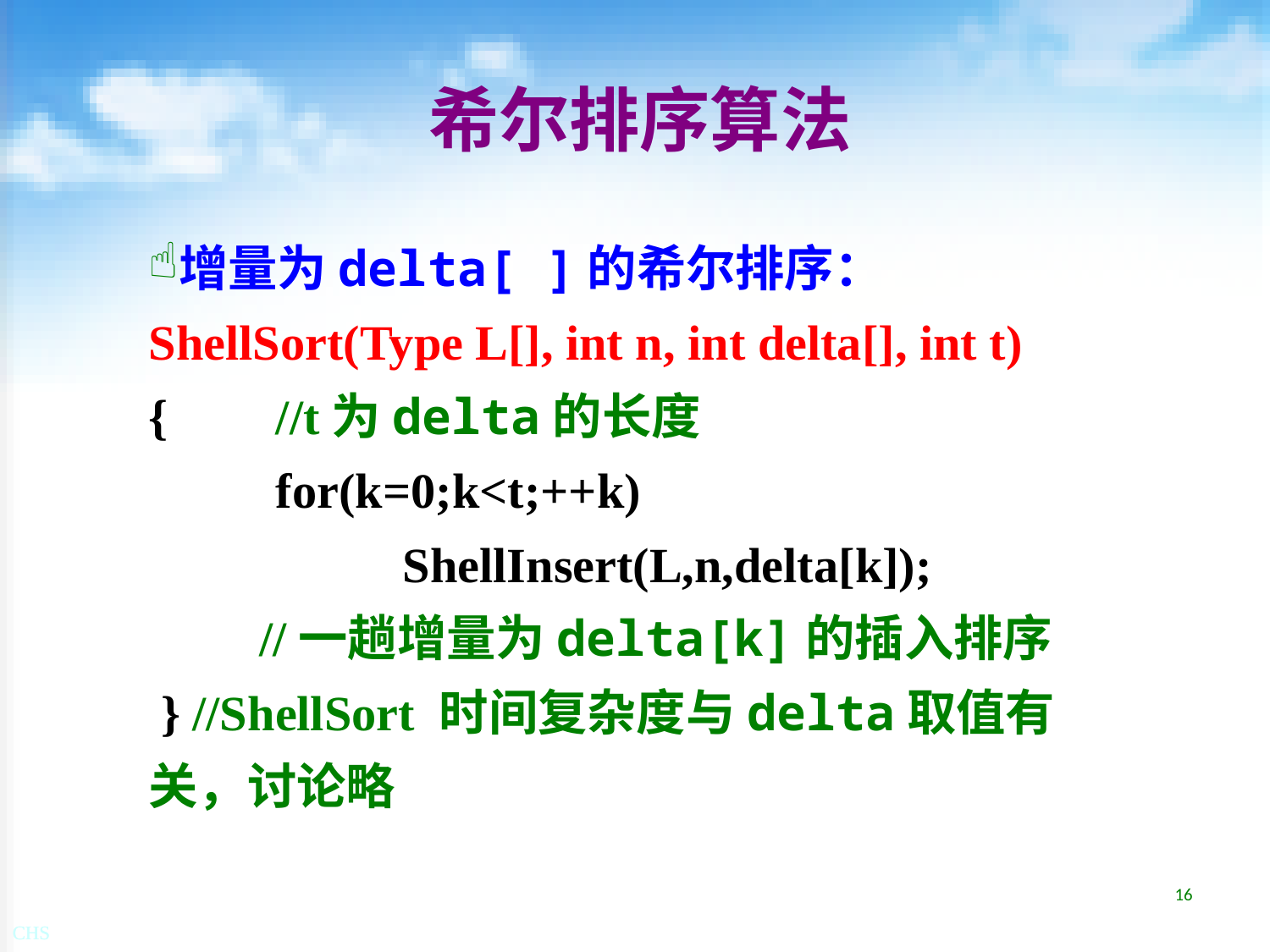

# 希尔排序算法
增量为delta[ ]的希尔排序：
ShellSort(Type L[], int n, int delta[], int t)
{	//t为delta的长度
	for(k=0;k<t;++k)
		ShellInsert(L,n,delta[k]);
　　//一趟增量为delta[k]的插入排序
 } //ShellSort 时间复杂度与delta取值有关，讨论略
16